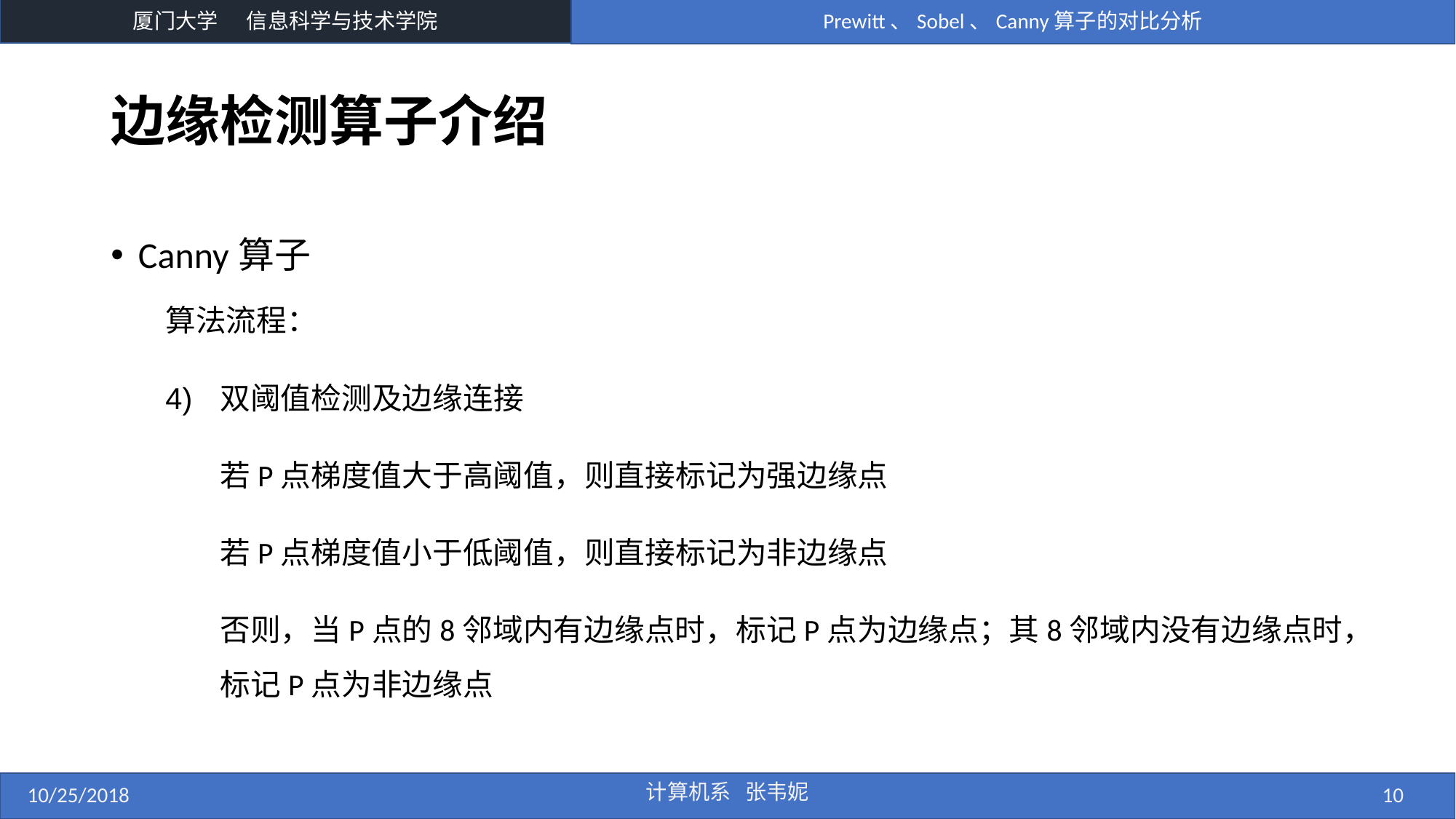

# 边缘检测算子介绍
Canny算子
算法流程：
双阈值检测及边缘连接
若P点梯度值大于高阈值，则直接标记为强边缘点
若P点梯度值小于低阈值，则直接标记为非边缘点
否则，当P点的8邻域内有边缘点时，标记P点为边缘点；其8邻域内没有边缘点时，标记P点为非边缘点
10/25/2018
计算机系   张韦妮
10